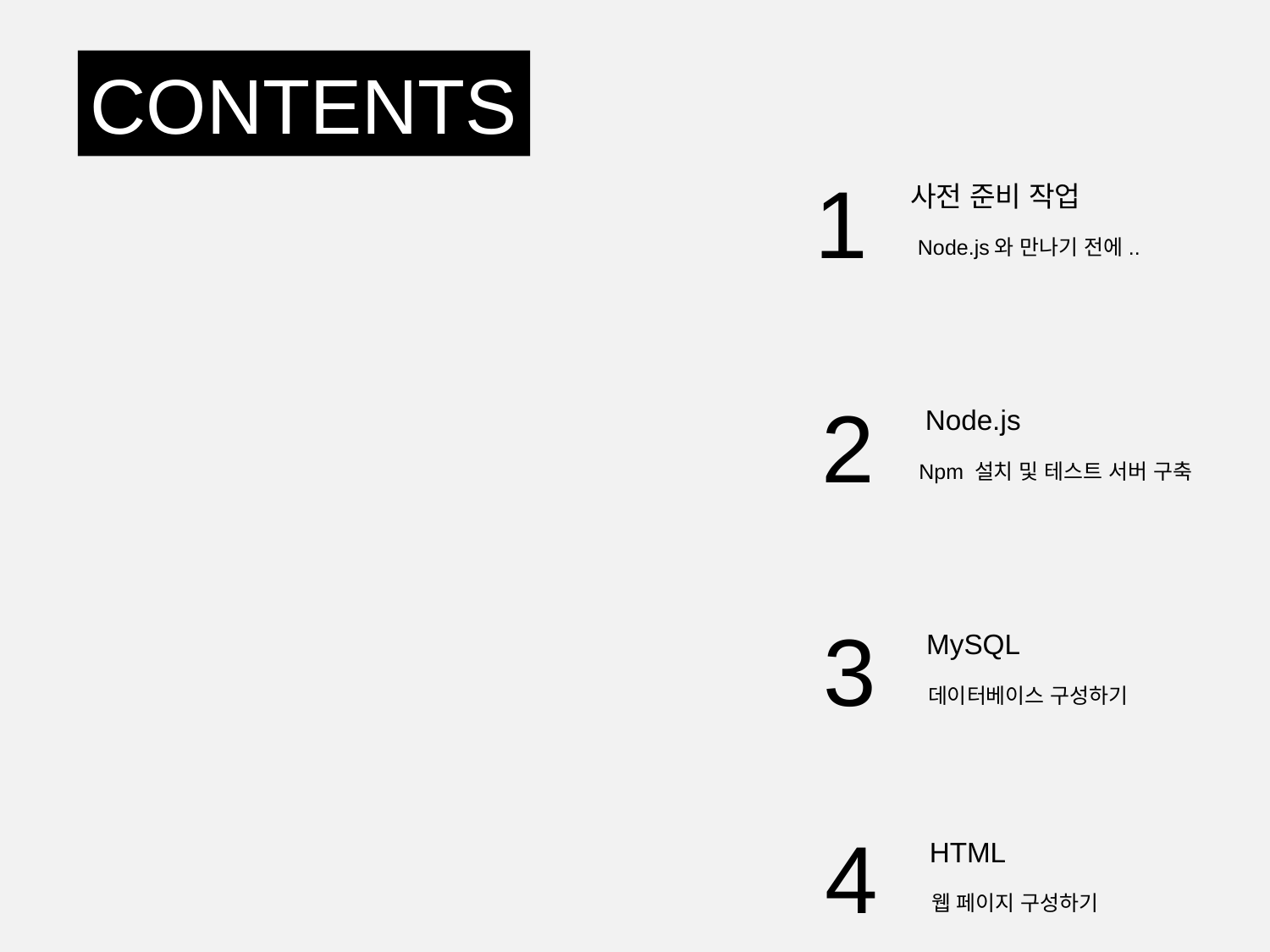

CONTENTS
1
사전 준비 작업
Node.js와 만나기 전에..
2
Node.js
Npm 설치 및 테스트 서버 구축
3
MySQL
데이터베이스 구성하기
4
HTML
웹 페이지 구성하기